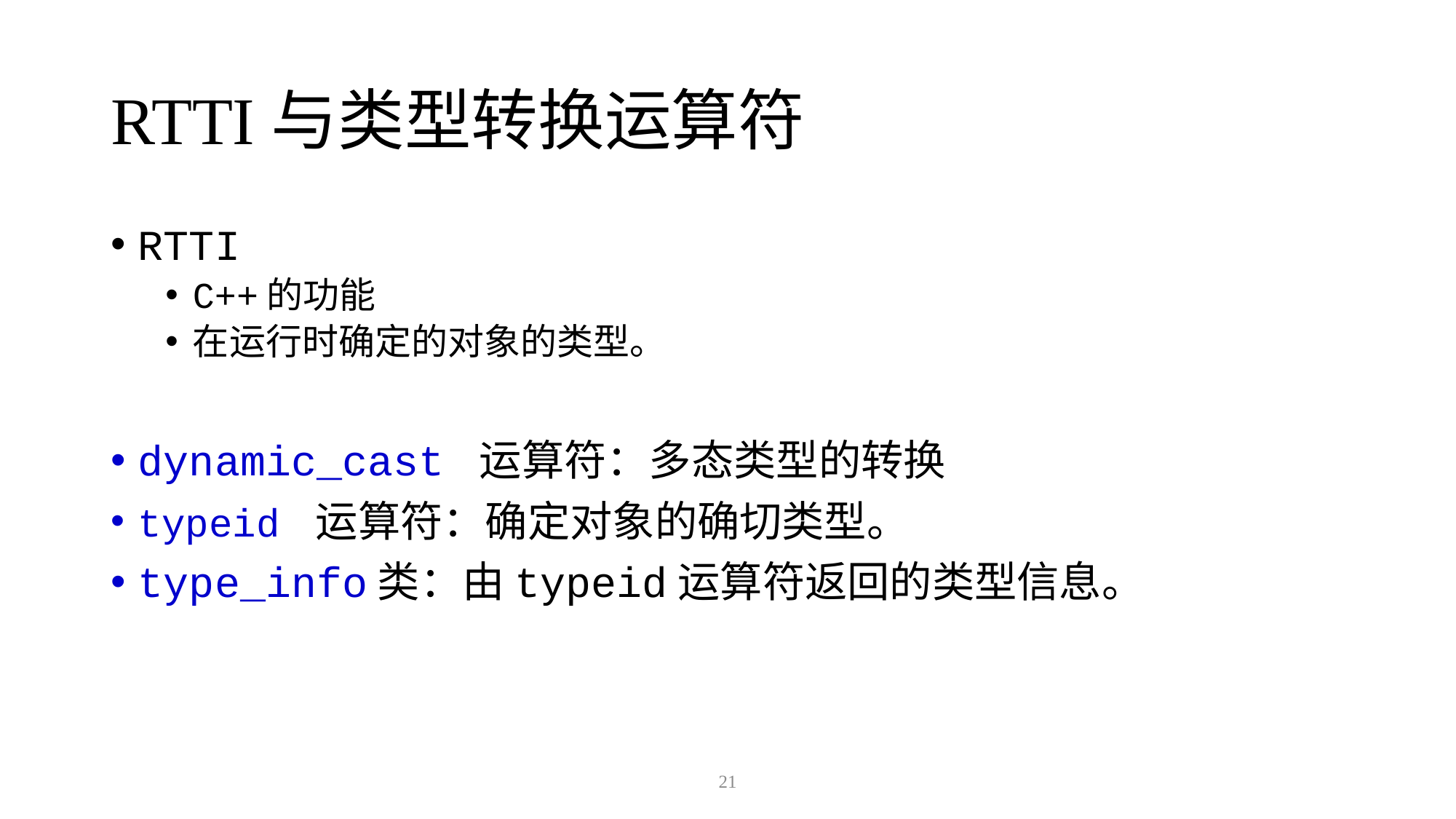

# RTTI与类型转换运算符
RTTI
C++的功能
在运行时确定的对象的类型。

dynamic_cast 运算符：多态类型的转换
typeid 运算符：确定对象的确切类型。
type_info类：由typeid运算符返回的类型信息。
21